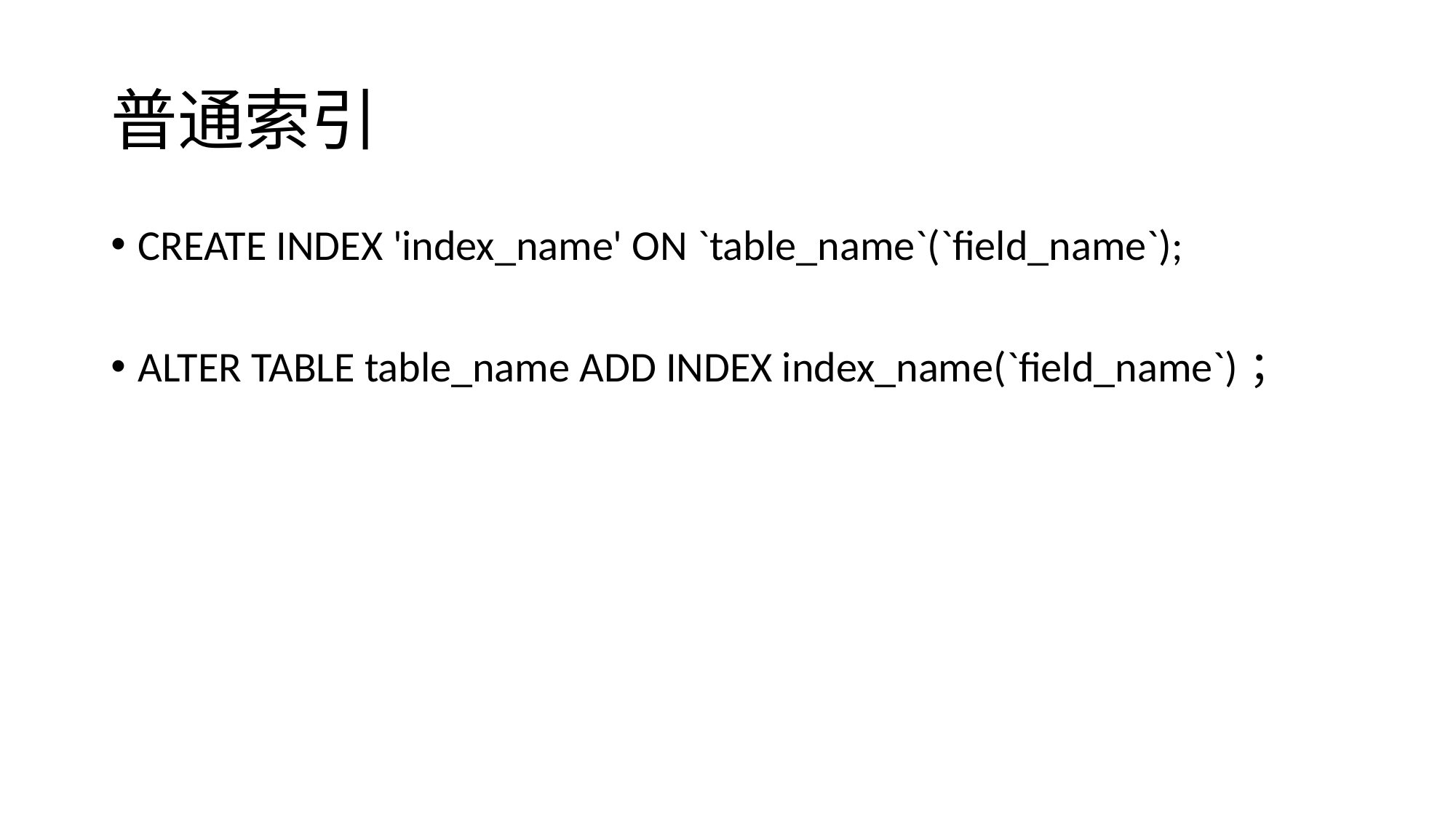

# 普通索引
CREATE INDEX 'index_name' ON `table_name`(`field_name`);

ALTER TABLE table_name ADD INDEX index_name(`field_name`)；